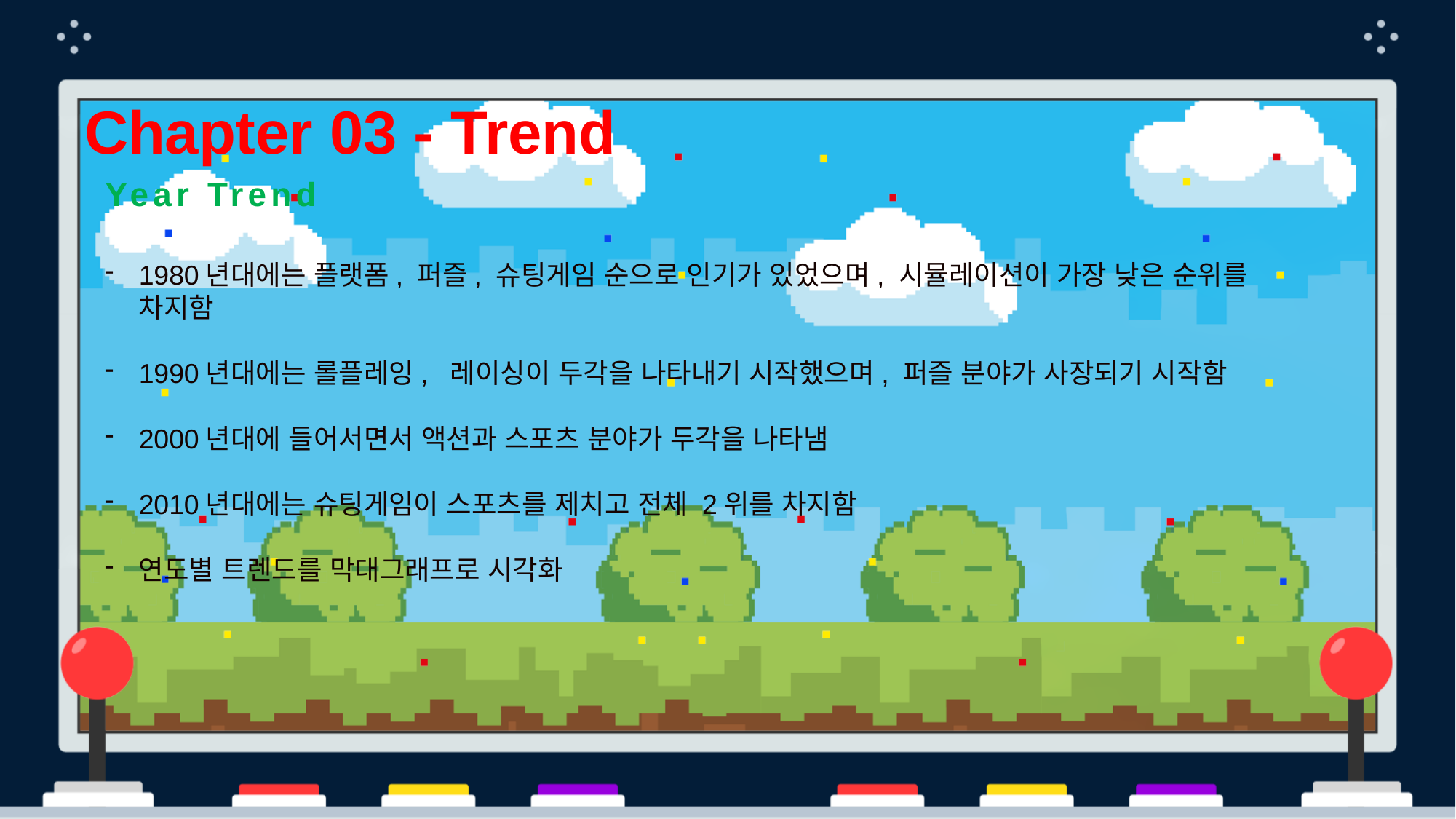

Chapter 03 - Trend
Year Trend
1980년대에는 플랫폼, 퍼즐, 슈팅게임 순으로 인기가 있었으며, 시뮬레이션이 가장 낮은 순위를 차지함

1990년대에는 롤플레잉,  레이싱이 두각을 나타내기 시작했으며, 퍼즐 분야가 사장되기 시작함

2000년대에 들어서면서 액션과 스포츠 분야가 두각을 나타냄

2010년대에는 슈팅게임이 스포츠를 제치고 전체 2위를 차지함

연도별 트렌드를 막대그래프로 시각화